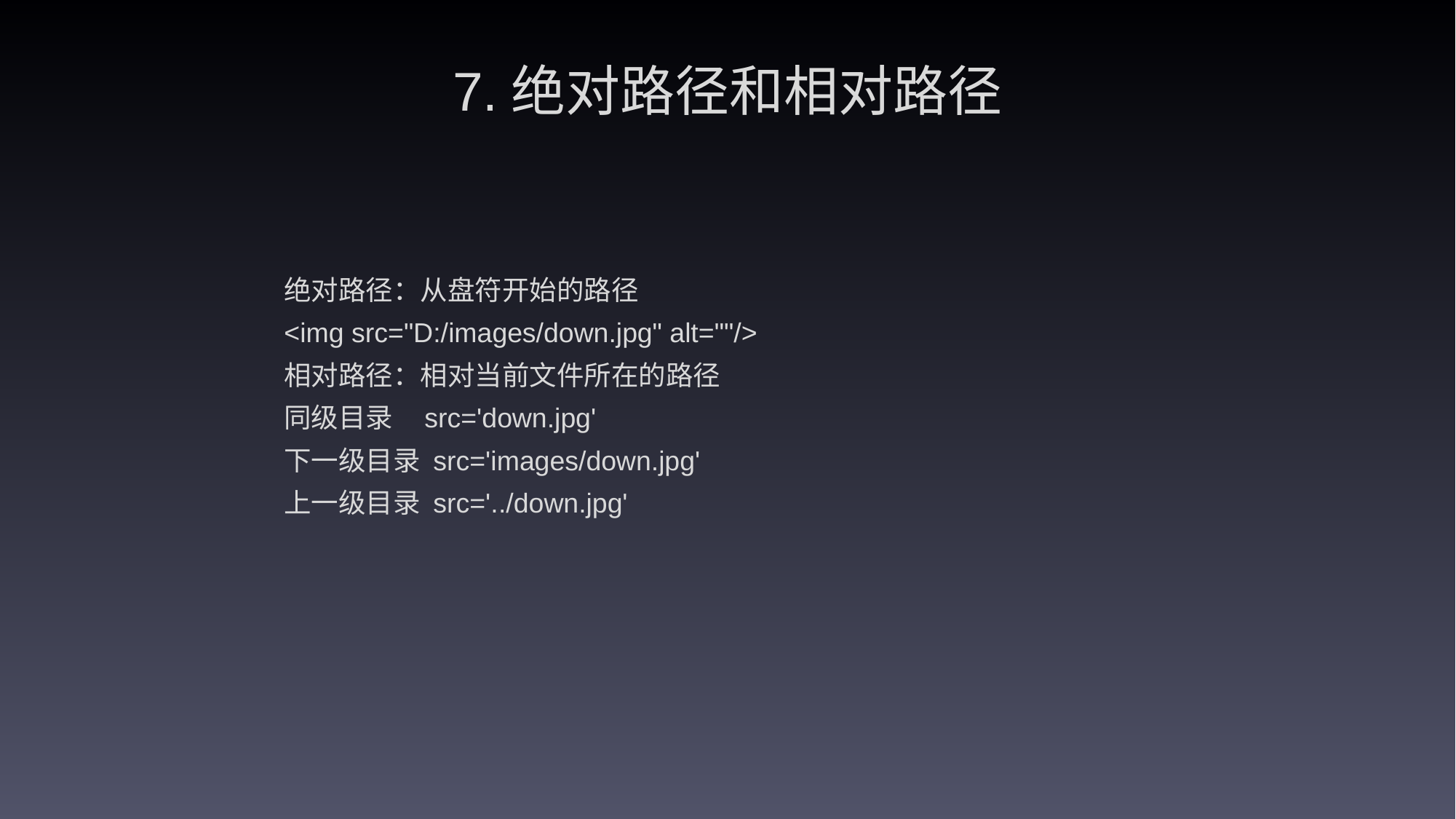

7.绝对路径和相对路径

绝对路径：从盘符开始的路径
<img src="D:/images/down.jpg" alt=""/>
相对路径：相对当前文件所在的路径
同级目录    src='down.jpg'
下一级目录 src='images/down.jpg'
上一级目录 src='../down.jpg'